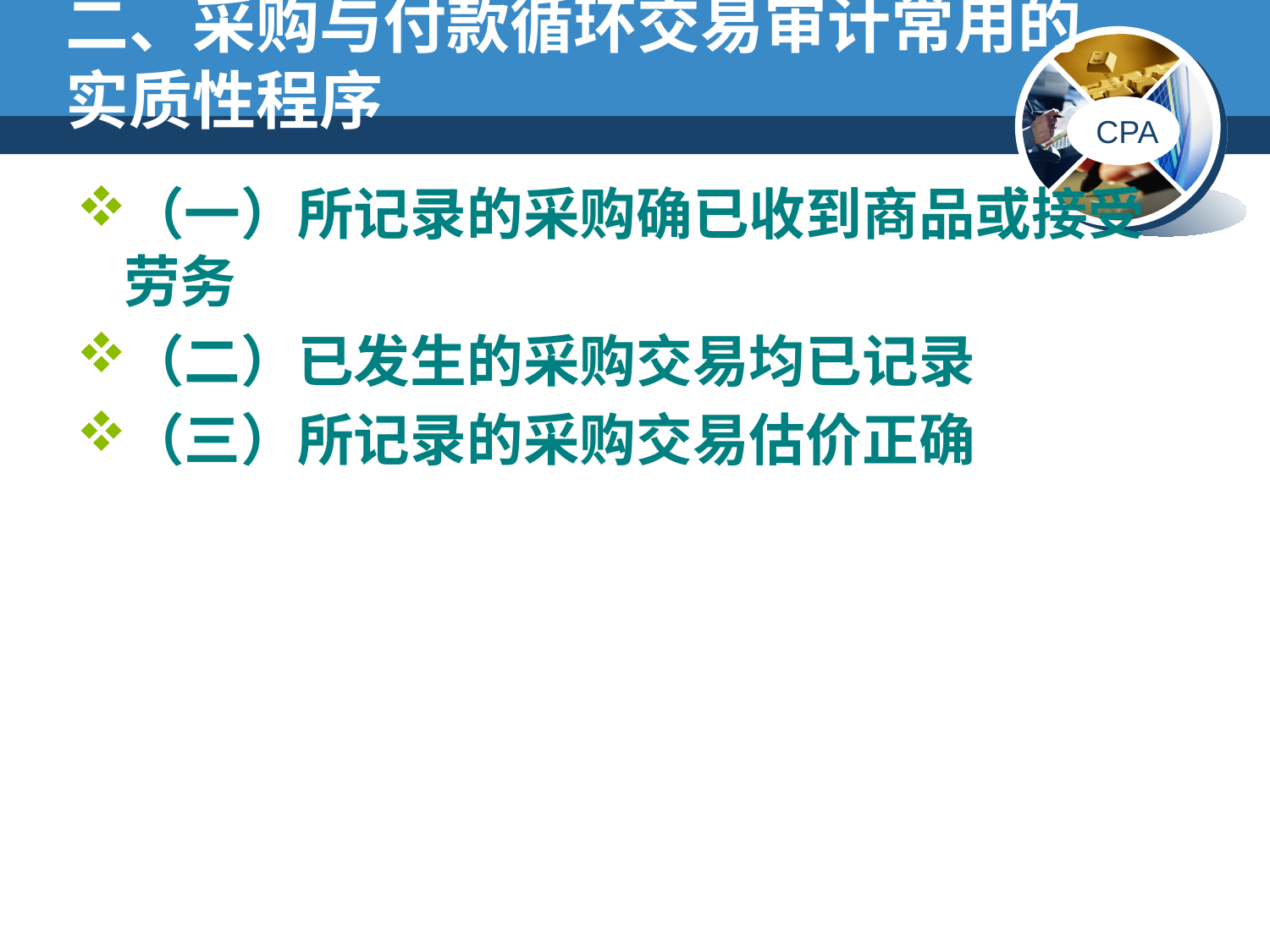

# 二、采购与付款循环交易审计常用的实质性程序
（一）所记录的采购确已收到商品或接受劳务
（二）已发生的采购交易均已记录
（三）所记录的采购交易估价正确